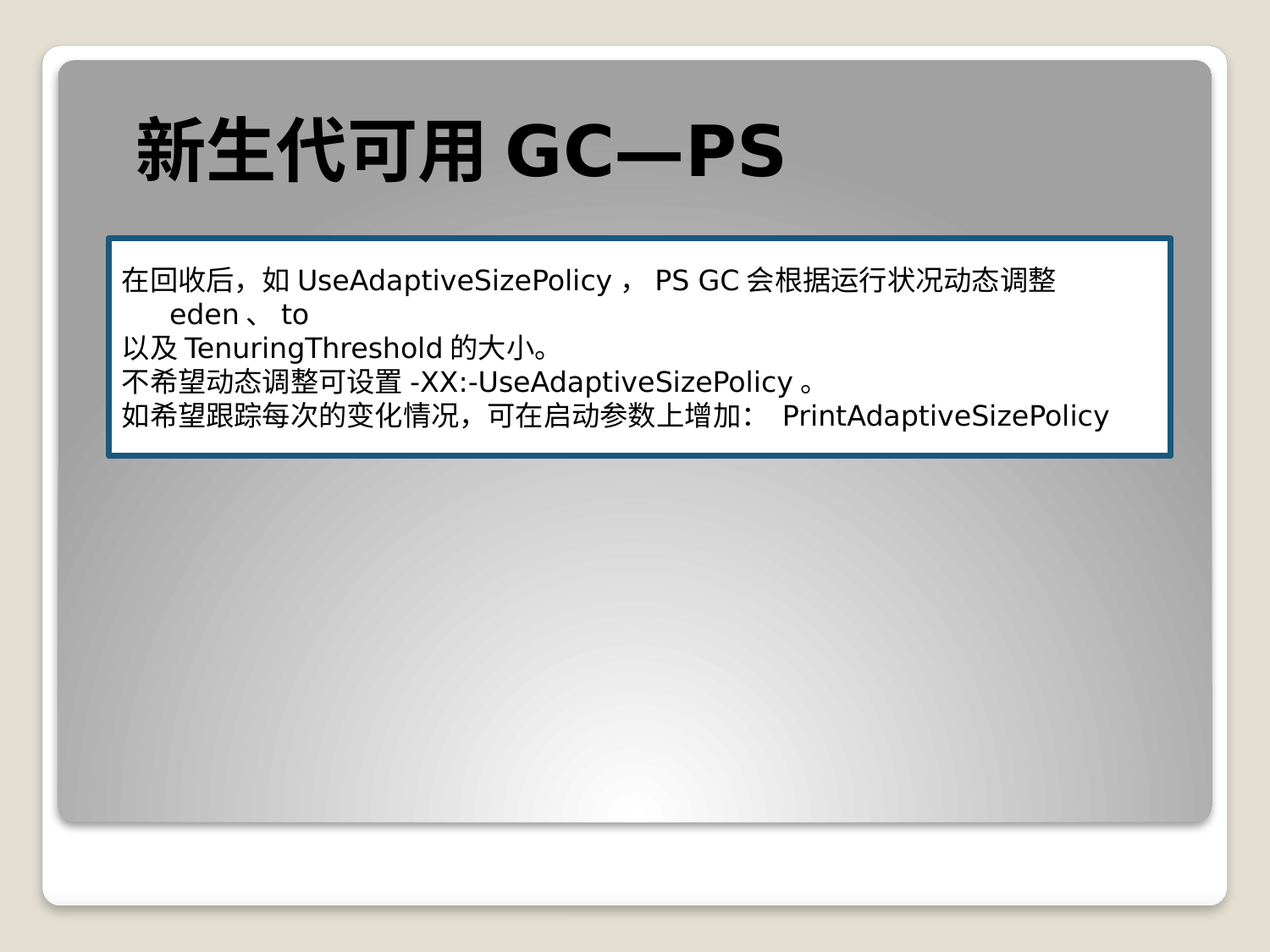

新生代可用GC—PS
在回收后，如UseAdaptiveSizePolicy，PS GC会根据运行状况动态调整eden、to
以及TenuringThreshold的大小。
不希望动态调整可设置-XX:-UseAdaptiveSizePolicy。
如希望跟踪每次的变化情况，可在启动参数上增加： PrintAdaptiveSizePolicy